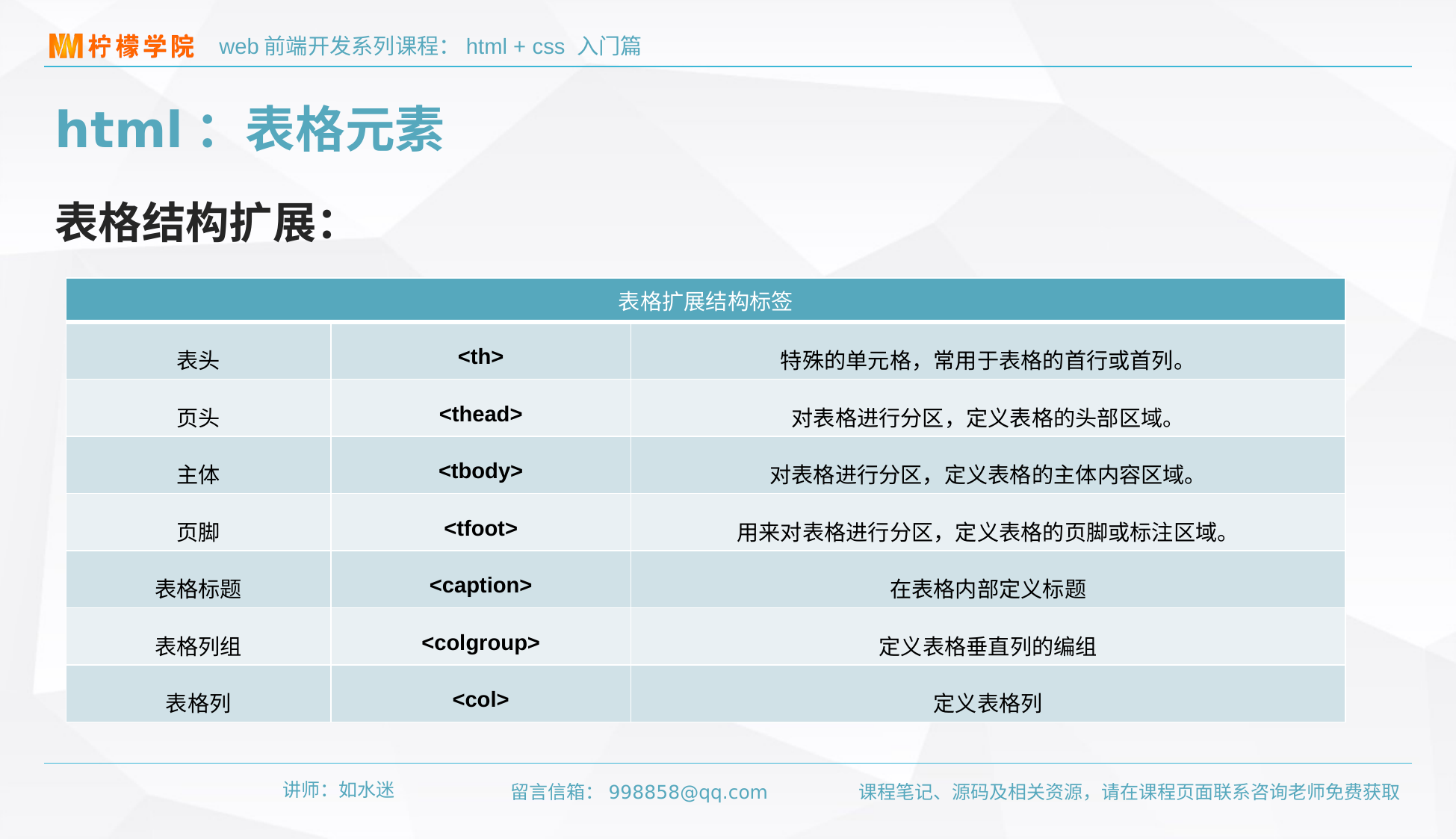

html：表格元素
表格结构扩展：
| 表格扩展结构标签 |  |  |
| --- | --- | --- |
| 表头 | <th> | 特殊的单元格，常用于表格的首行或首列。 |
| 页头 | <thead> | 对表格进行分区，定义表格的头部区域。 |
| 主体 | <tbody> | 对表格进行分区，定义表格的主体内容区域。 |
| 页脚 | <tfoot> | 用来对表格进行分区，定义表格的页脚或标注区域。 |
| 表格标题 | <caption> | 在表格内部定义标题 |
| 表格列组 | <colgroup> | 定义表格垂直列的编组 |
| 表格列 | <col> | 定义表格列 |